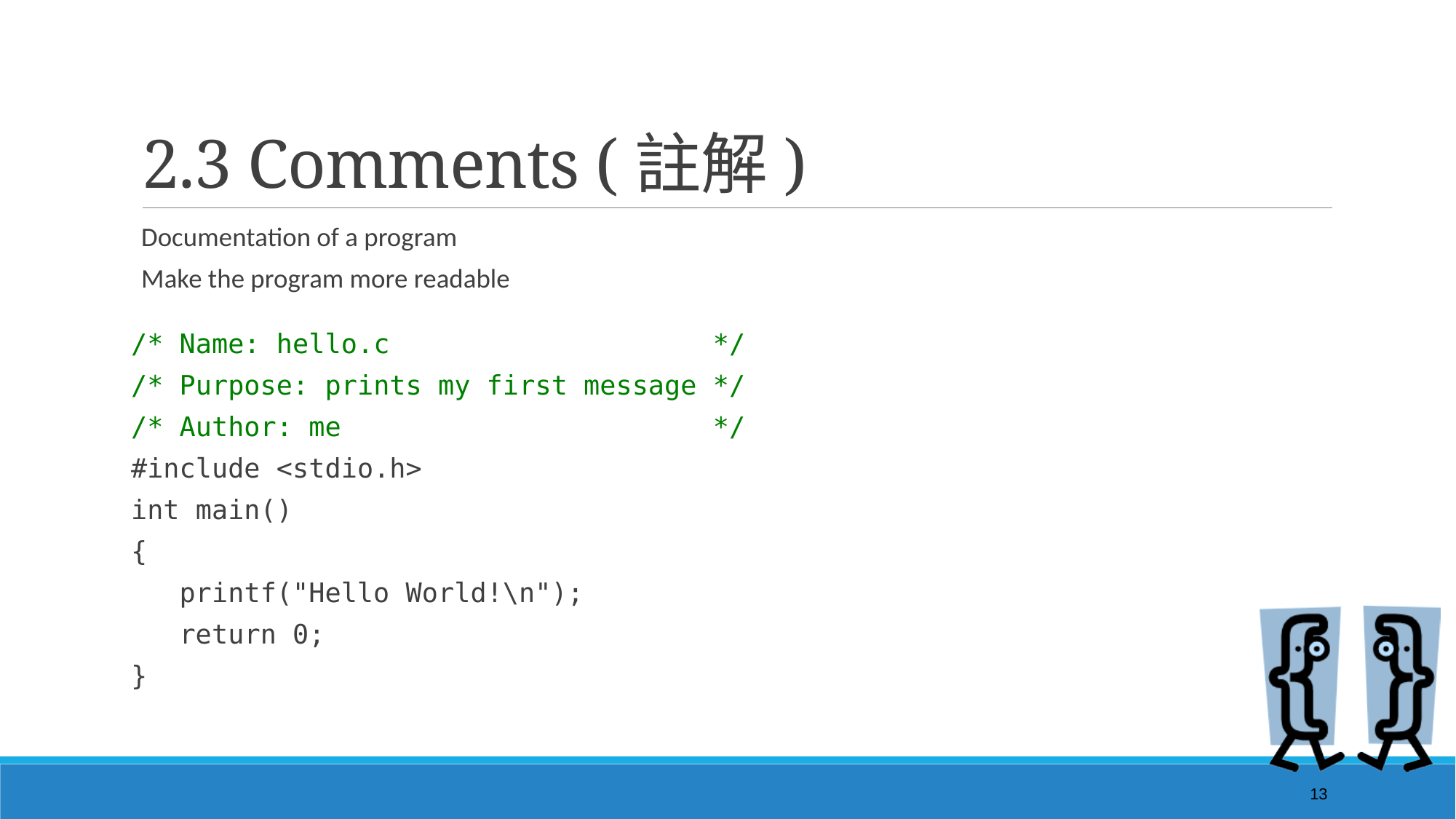

# 2.3 Comments (註解)
Documentation of a program
Make the program more readable

/* Name: hello.c                    */
/* Purpose: prints my first message */
/* Author: me                       */
#include <stdio.h>
int main()
{
   printf("Hello World!\n");
   return 0;
}
13